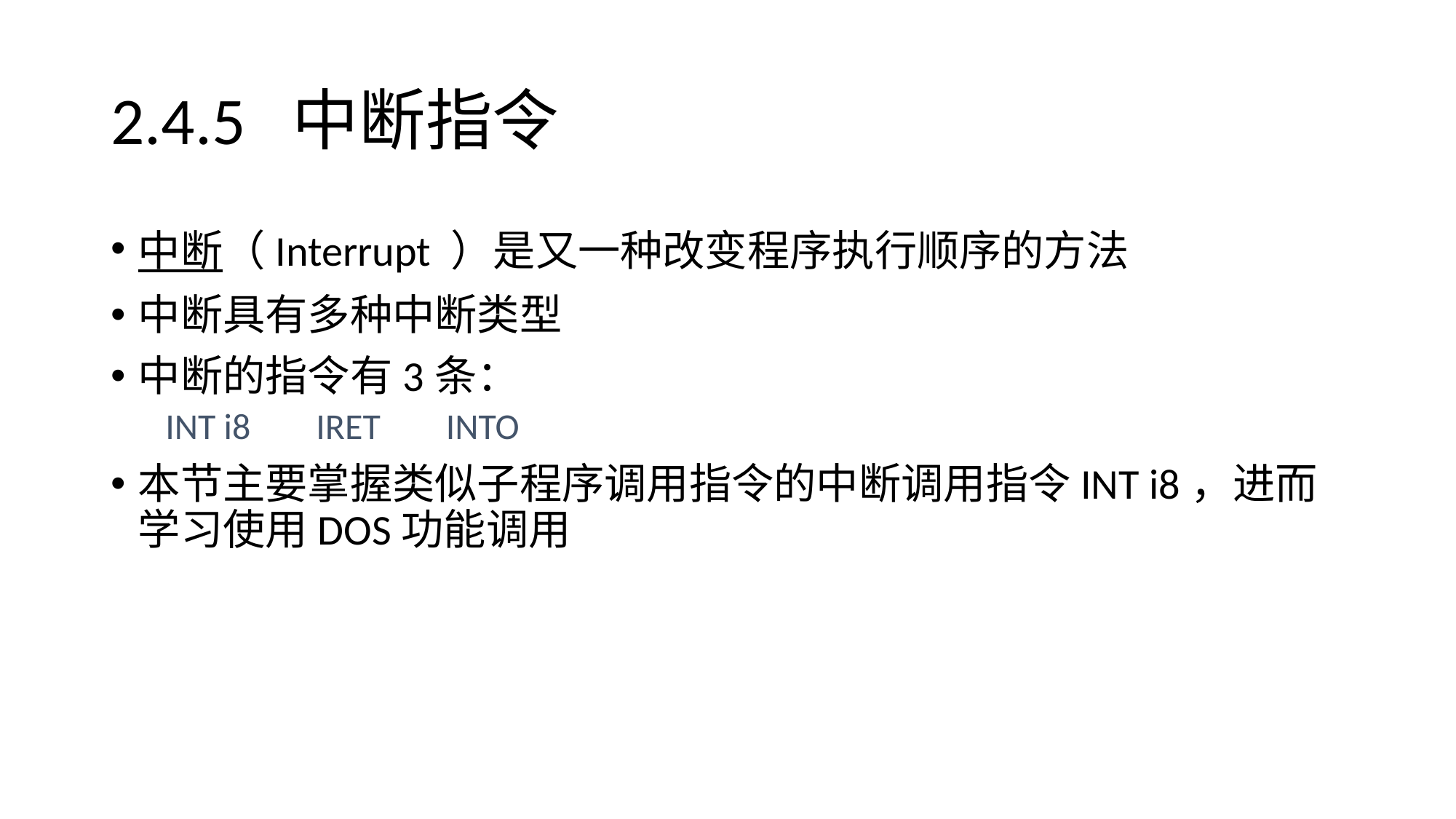

# 2.4.5  中断指令
中断（Interrupt ）是又一种改变程序执行顺序的方法
中断具有多种中断类型
中断的指令有3条：
INT i8        IRET        INTO
本节主要掌握类似子程序调用指令的中断调用指令INT i8，进而学习使用DOS功能调用